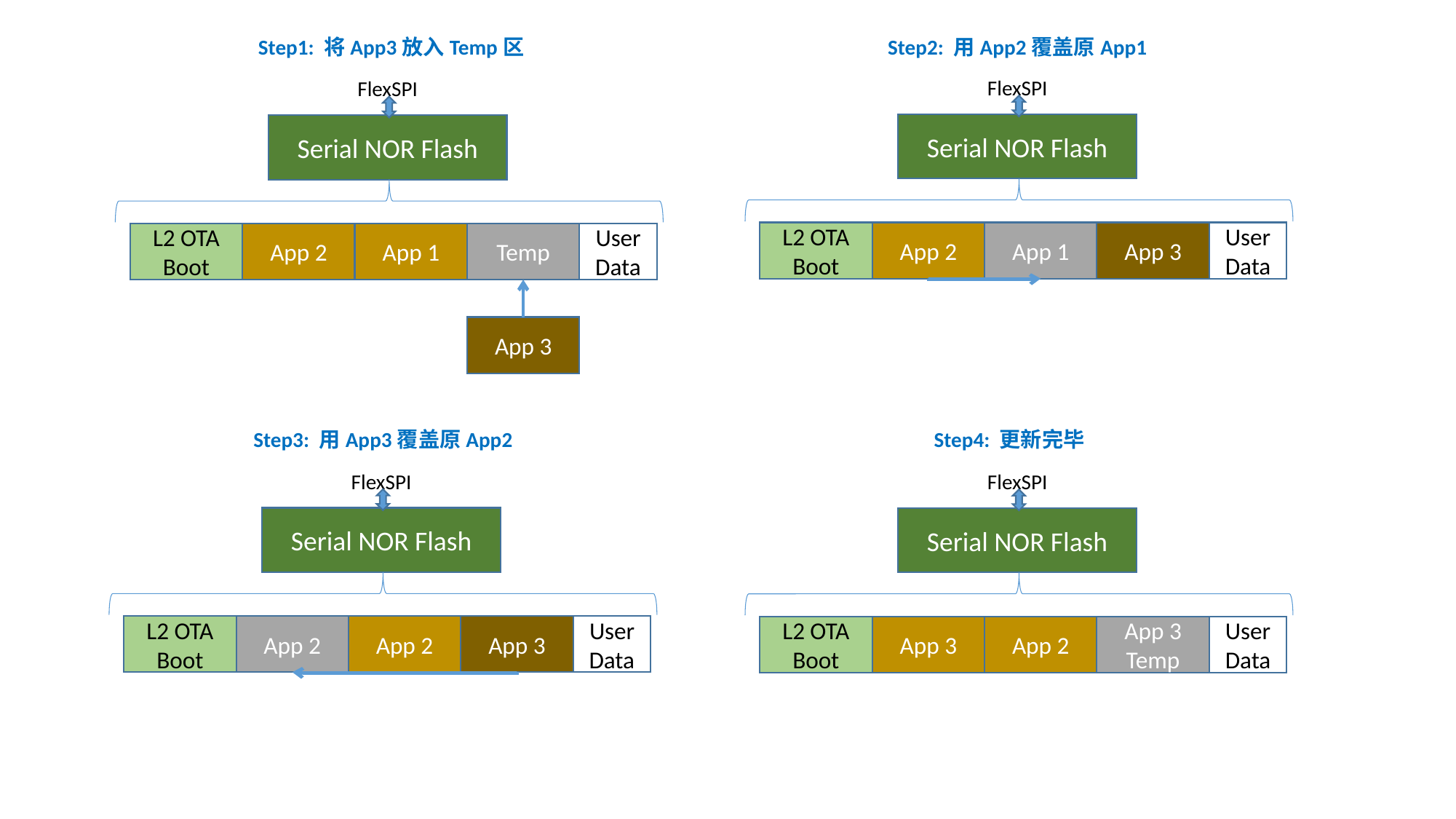

Step1: 将App3放入Temp区
Step2: 用App2覆盖原App1
FlexSPI
FlexSPI

Serial NOR Flash
Serial NOR Flash
L2 OTA Boot
App 2
App 1
App 3
User Data
L2 OTA Boot
App 2
App 1
Temp
User Data
App 3

Step3: 用App3覆盖原App2
Step4: 更新完毕
FlexSPI
FlexSPI

Serial NOR Flash
Serial NOR Flash
L2 OTA Boot
App 2
App 2
App 3
User Data
L2 OTA Boot
App 3
App 2
App 3
Temp
User Data